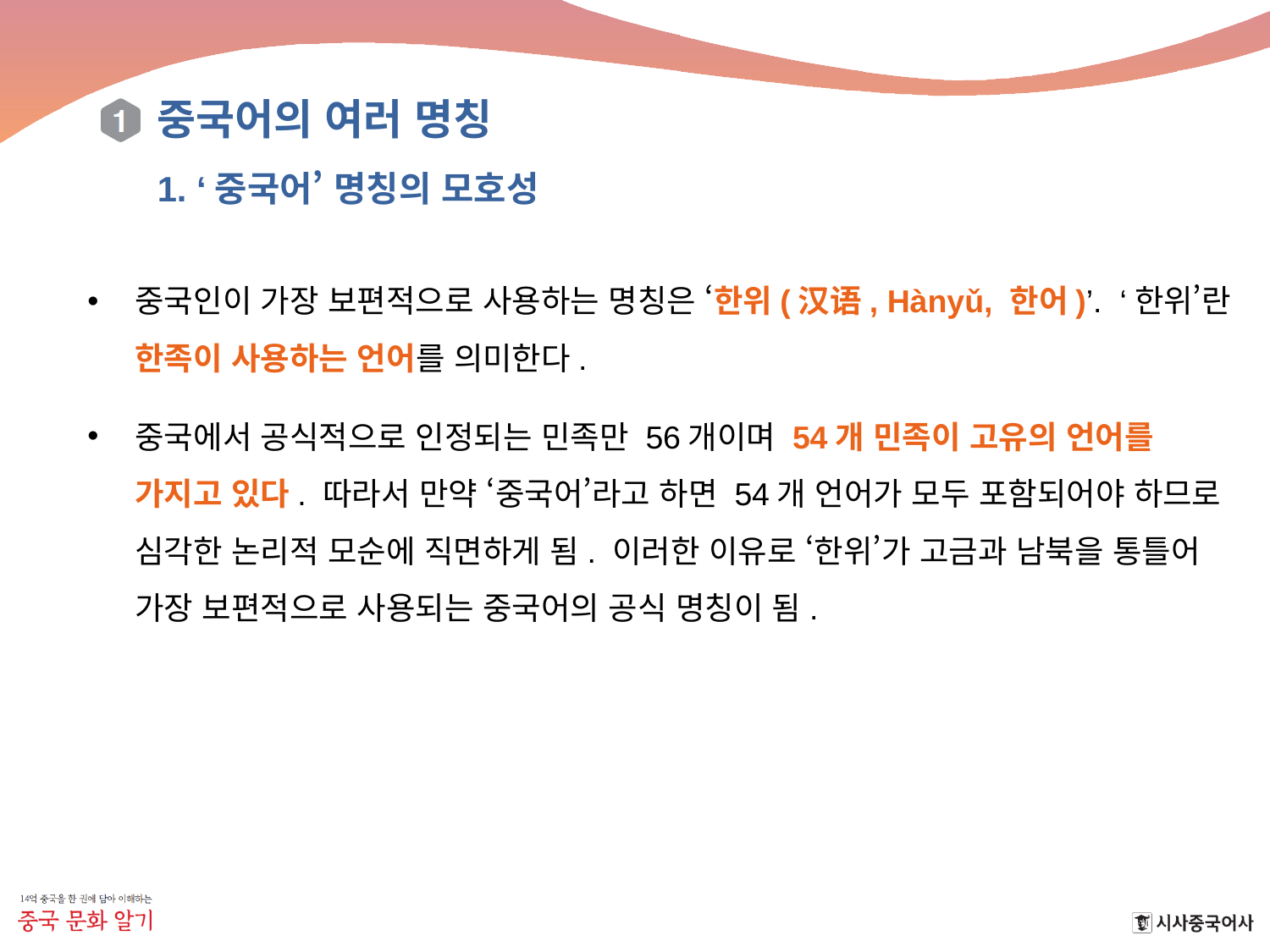

중국인이 가장 보편적으로 사용하는 명칭은 ‘한위(汉语, Hànyǔ, 한어)’.  ‘한위’란 한족이 사용하는 언어를 의미한다.
중국에서 공식적으로 인정되는 민족만 56개이며 54개 민족이 고유의 언어를 가지고 있다. 따라서 만약 ‘중국어’라고 하면 54개 언어가 모두 포함되어야 하므로 심각한 논리적 모순에 직면하게 됨. 이러한 이유로 ‘한위’가 고금과 남북을 통틀어 가장 보편적으로 사용되는 중국어의 공식 명칭이 됨.